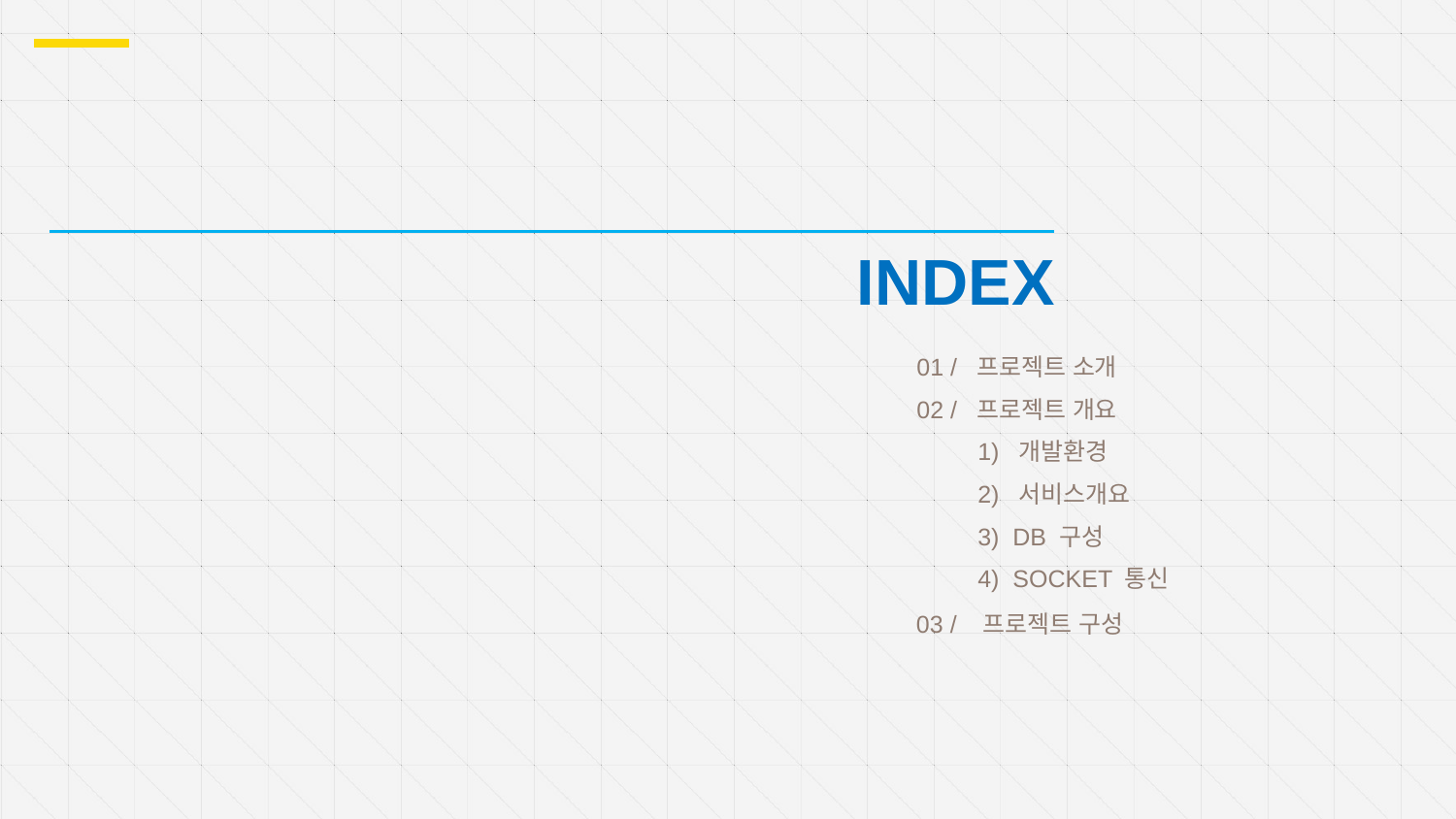

INDEX
01 /  프로젝트 소개
02 /  프로젝트 개요
         1)  개발환경
         2)  서비스개요
         3)  DB 구성
         4)  SOCKET 통신
03 /   프로젝트 구성